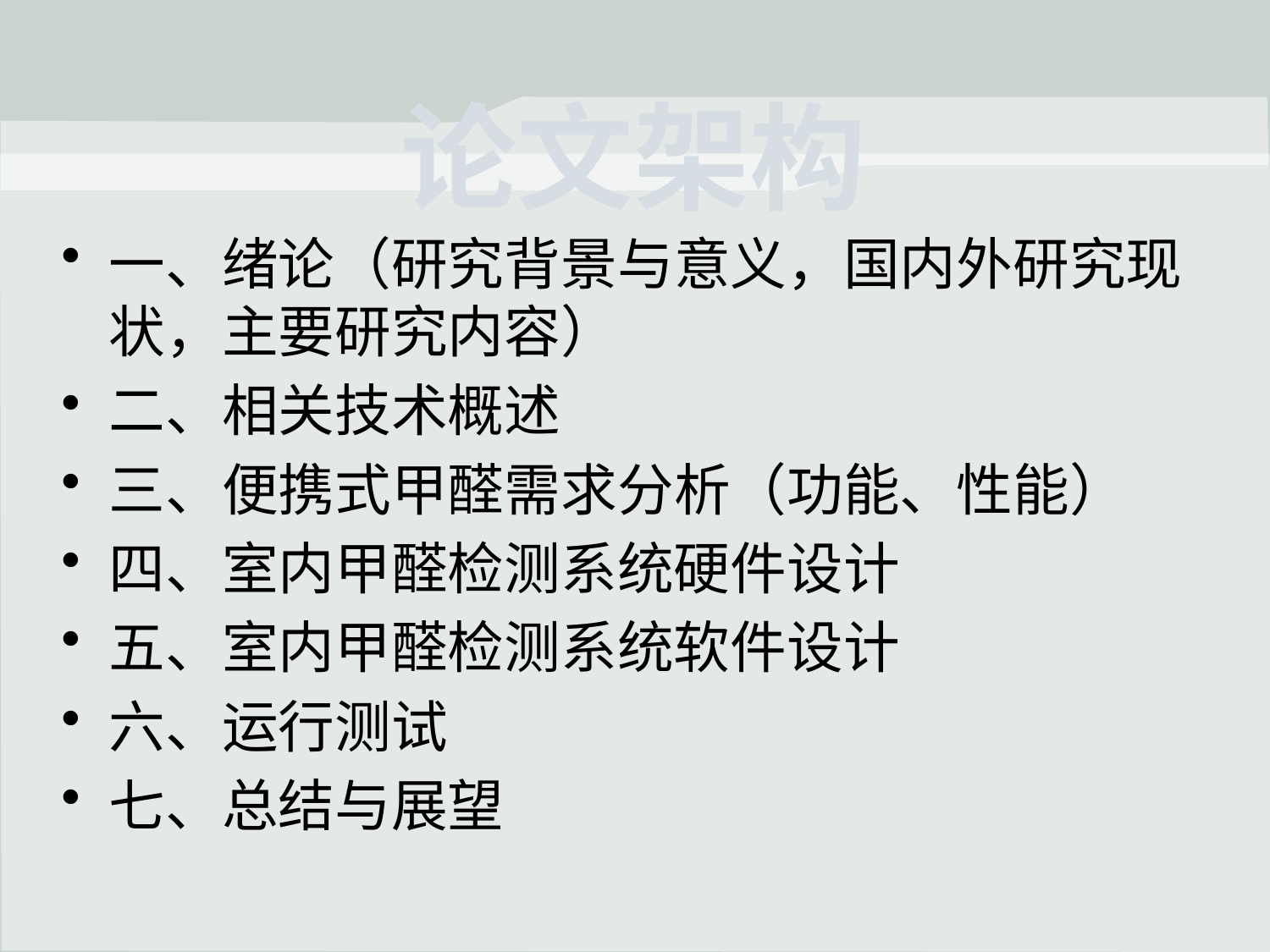

# 论文架构
一、绪论（研究背景与意义，国内外研究现状，主要研究内容）
二、相关技术概述
三、便携式甲醛需求分析（功能、性能）
四、室内甲醛检测系统硬件设计
五、室内甲醛检测系统软件设计
六、运行测试
七、总结与展望